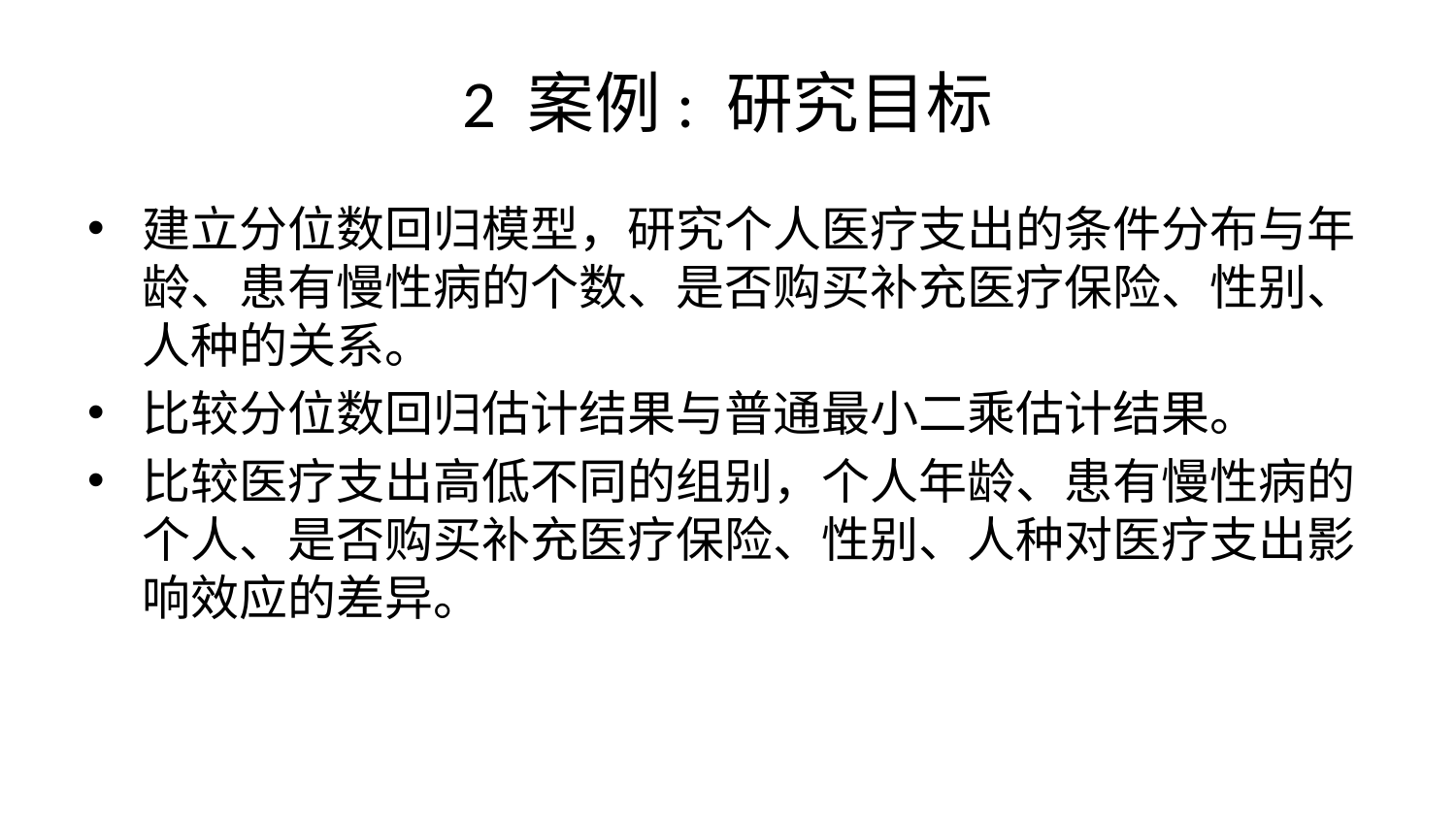

# 2 案例: 研究目标
建立分位数回归模型，研究个人医疗支出的条件分布与年龄、患有慢性病的个数、是否购买补充医疗保险、性别、人种的关系。
比较分位数回归估计结果与普通最小二乘估计结果。
比较医疗支出高低不同的组别，个人年龄、患有慢性病的个人、是否购买补充医疗保险、性别、人种对医疗支出影响效应的差异。